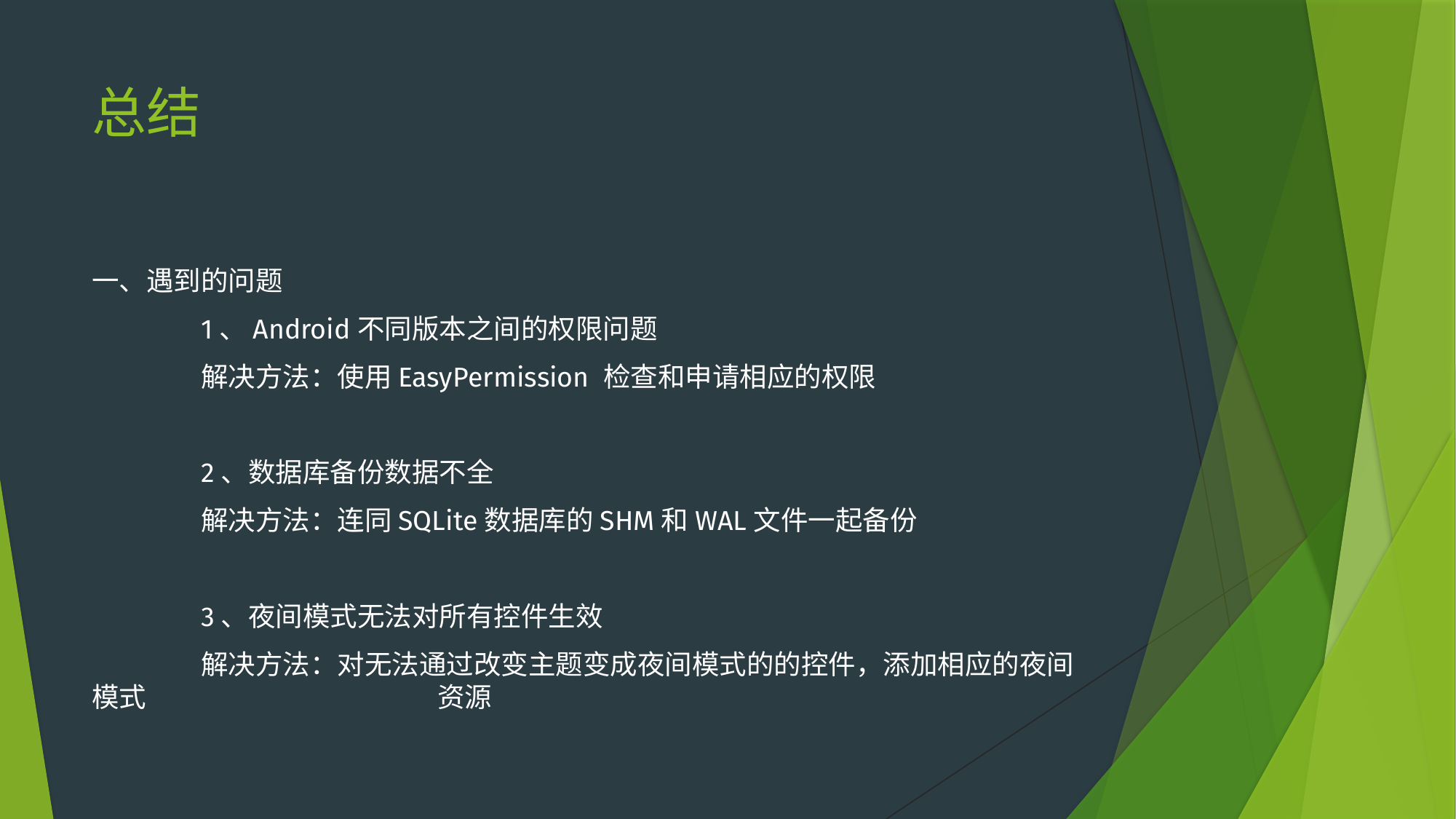

# 总结
一、遇到的问题
	1、Android不同版本之间的权限问题
	解决方法：使用EasyPermission 检查和申请相应的权限

	2、数据库备份数据不全
	解决方法：连同SQLite数据库的SHM和WAL文件一起备份

	3、夜间模式无法对所有控件生效
	解决方法：对无法通过改变主题变成夜间模式的的控件，添加相应的夜间模式			   资源